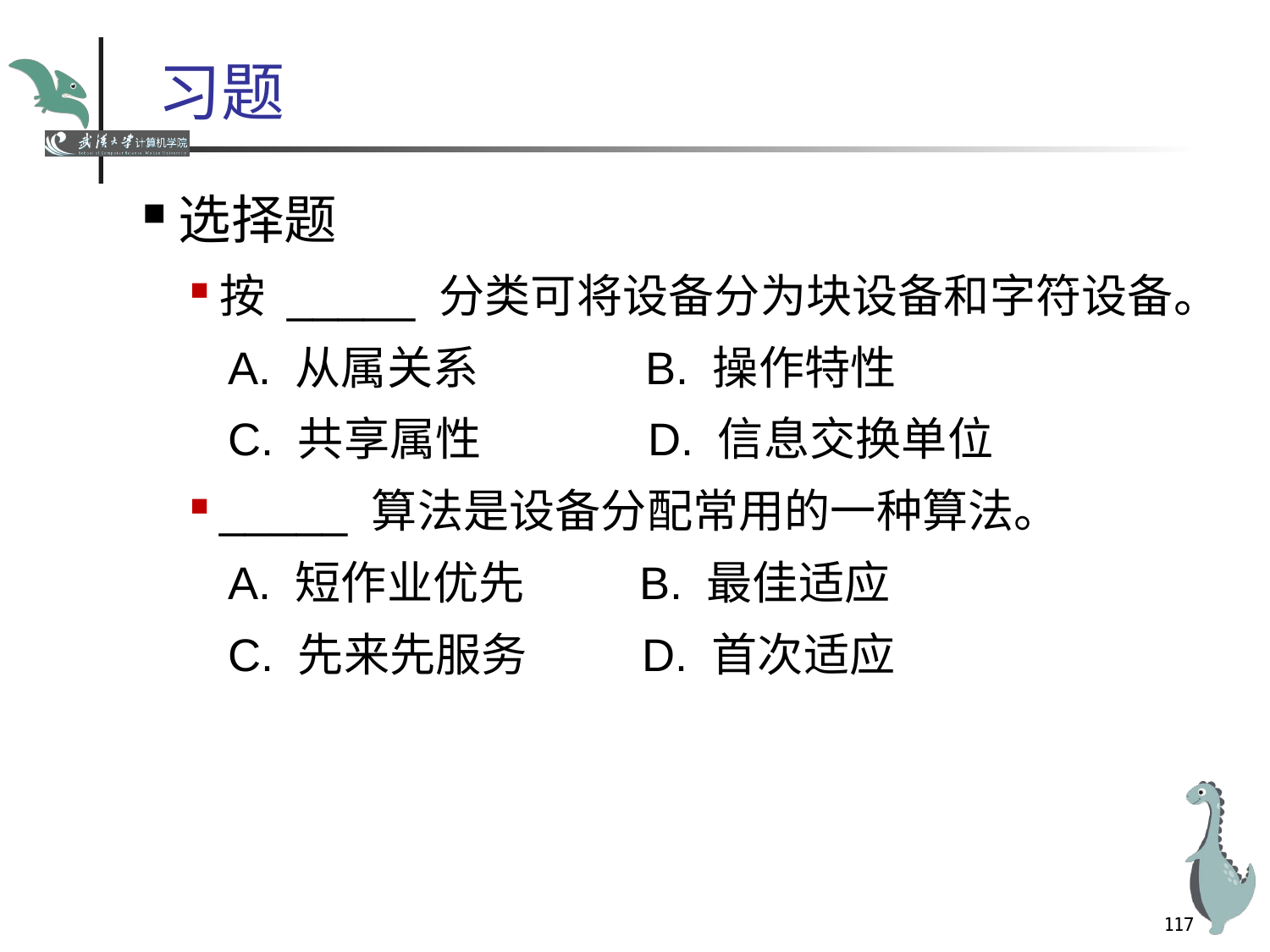

# 习题
选择题
按 _____ 分类可将设备分为块设备和字符设备。
   A. 从属关系               B. 操作特性
   C. 共享属性               D. 信息交换单位
_____ 算法是设备分配常用的一种算法。
   A. 短作业优先          B. 最佳适应
   C. 先来先服务          D. 首次适应
117